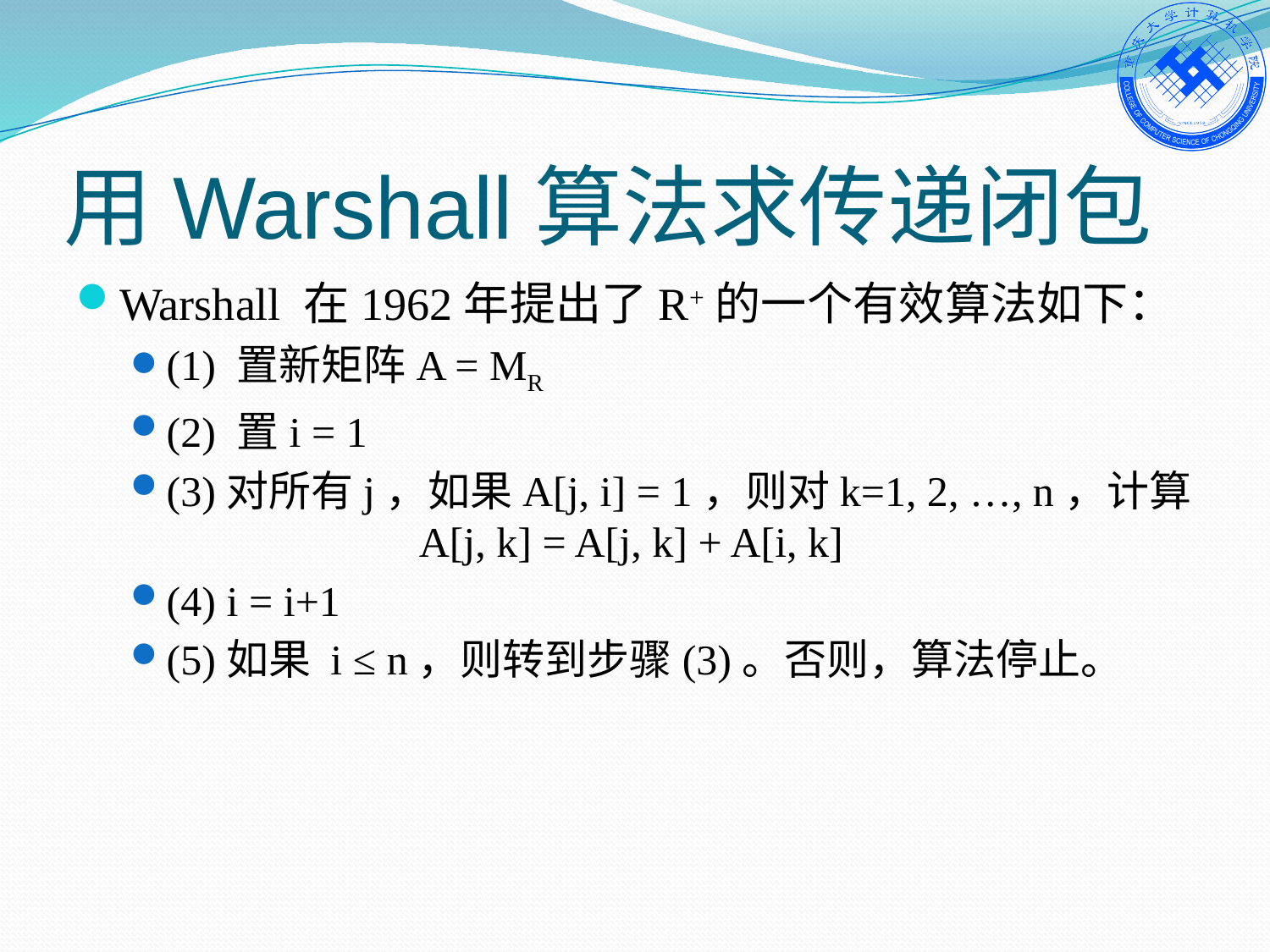

# 用Warshall算法求传递闭包
Warshall 在1962年提出了R+的一个有效算法如下：
(1) 置新矩阵A = MR
(2) 置i = 1
(3)对所有j，如果A[j, i] = 1，则对k=1, 2, …, n，计算 		A[j, k] = A[j, k] + A[i, k]
(4) i = i+1
(5)如果 i ≤ n，则转到步骤(3)。否则，算法停止。